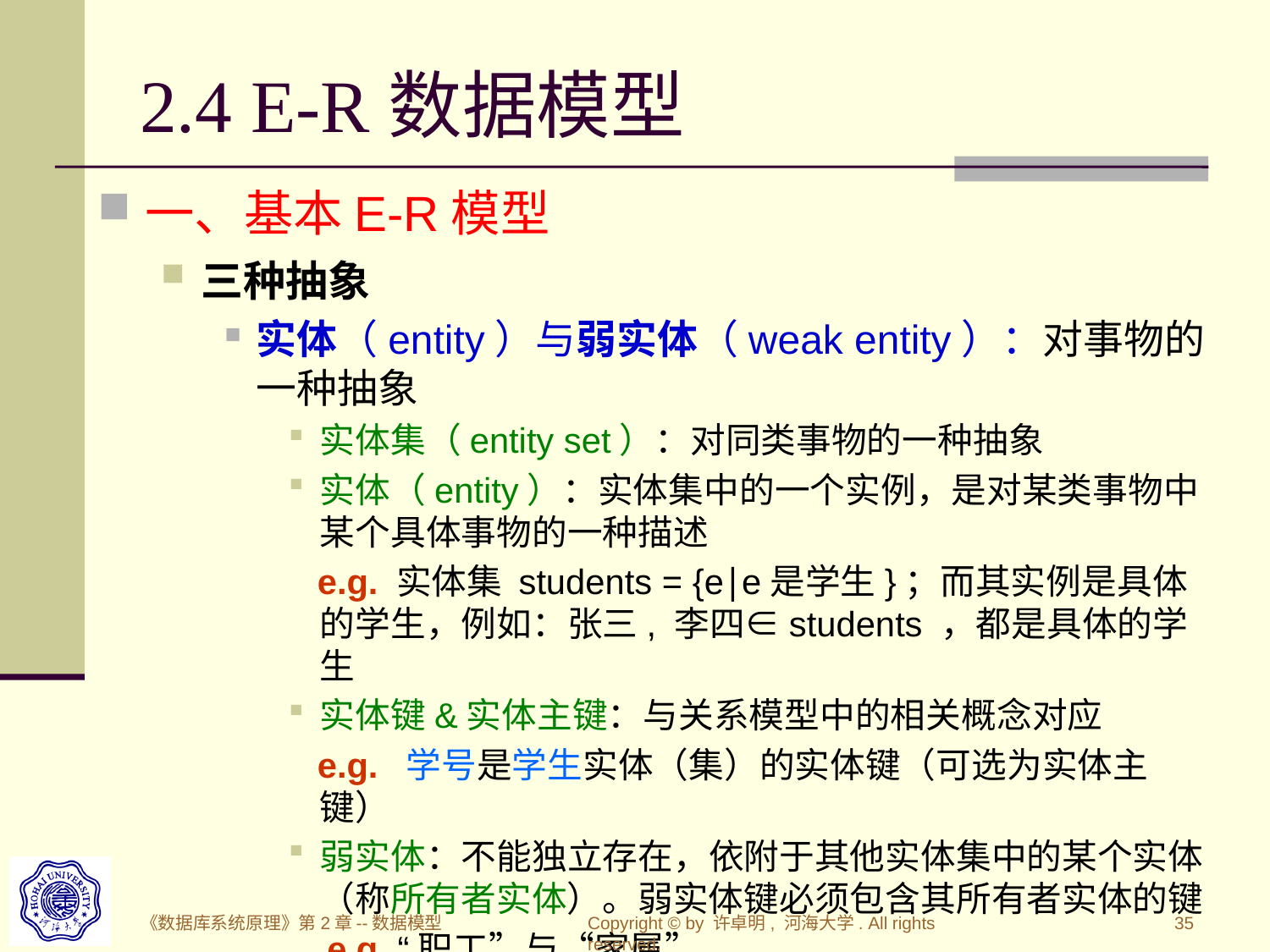

# 2.4 E-R数据模型
一、基本E-R模型
三种抽象
实体（entity）与弱实体（weak entity）：对事物的一种抽象
实体集（entity set）：对同类事物的一种抽象
实体（entity）：实体集中的一个实例，是对某类事物中某个具体事物的一种描述
   e.g. 实体集 students = {e∣e是学生}；而其实例是具体的学生，例如：张三, 李四∈students ，都是具体的学生
实体键&实体主键：与关系模型中的相关概念对应
   e.g.  学号是学生实体（集）的实体键（可选为实体主键）
弱实体：不能独立存在，依附于其他实体集中的某个实体（称所有者实体）。弱实体键必须包含其所有者实体的键
    e.g. “职工”与“家属”
《数据库系统原理》第2章--数据模型
Copyright © by 许卓明, 河海大学. All rights reserved.
35